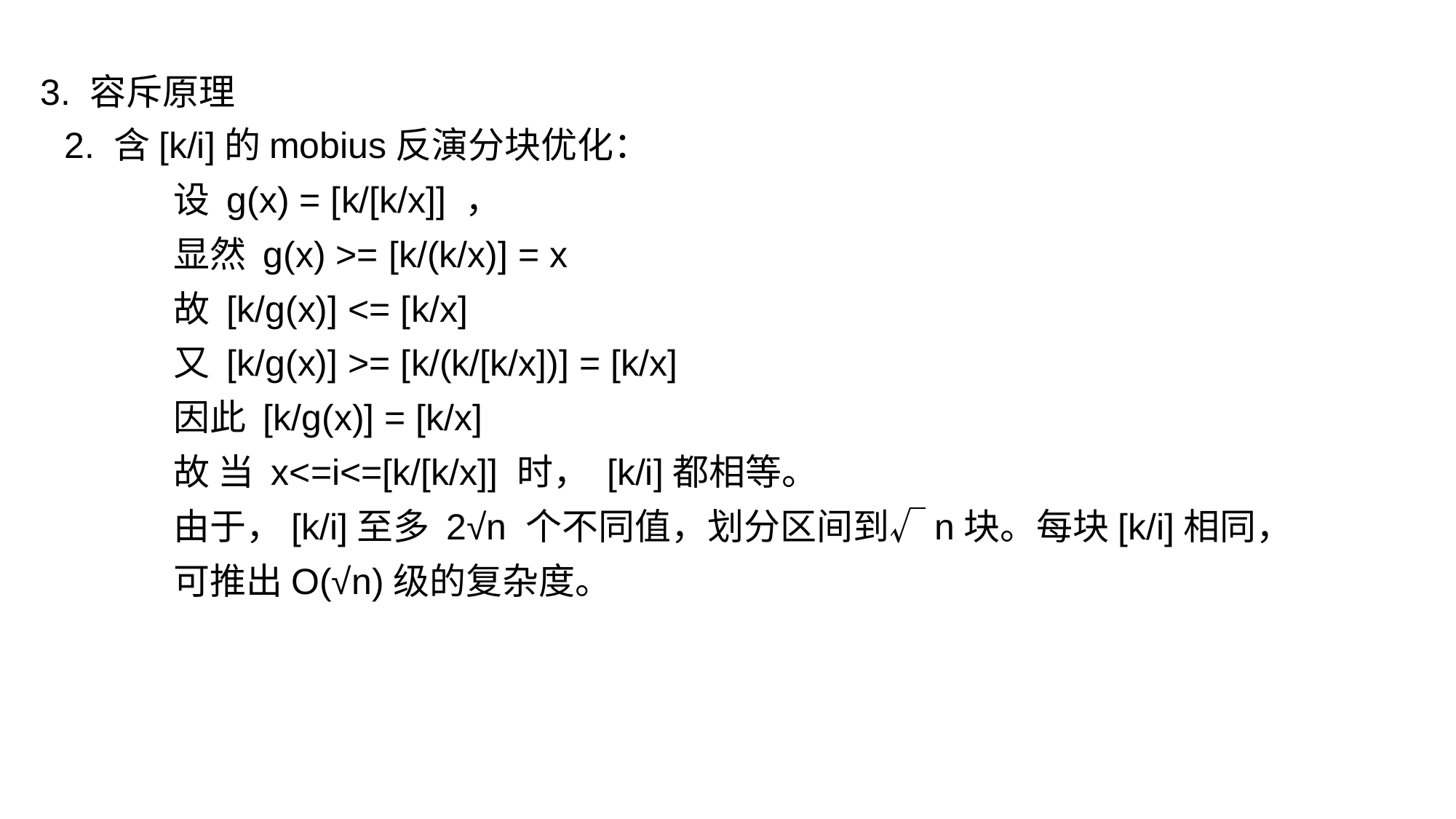

3. 容斥原理
2. 含[k/i]的mobius反演分块优化：
	设 g(x) = [k/[k/x]] ，
	显然 g(x) >= [k/(k/x)] = x
	故 [k/g(x)] <= [k/x]
	又 [k/g(x)] >= [k/(k/[k/x])] = [k/x]
	因此 [k/g(x)] = [k/x]
	故 当 x<=i<=[k/[k/x]] 时， [k/i]都相等。
	由于，[k/i]至多 2√n 个不同值，划分区间到√n块。每块[k/i]相同，
	可推出O(√n)级的复杂度。